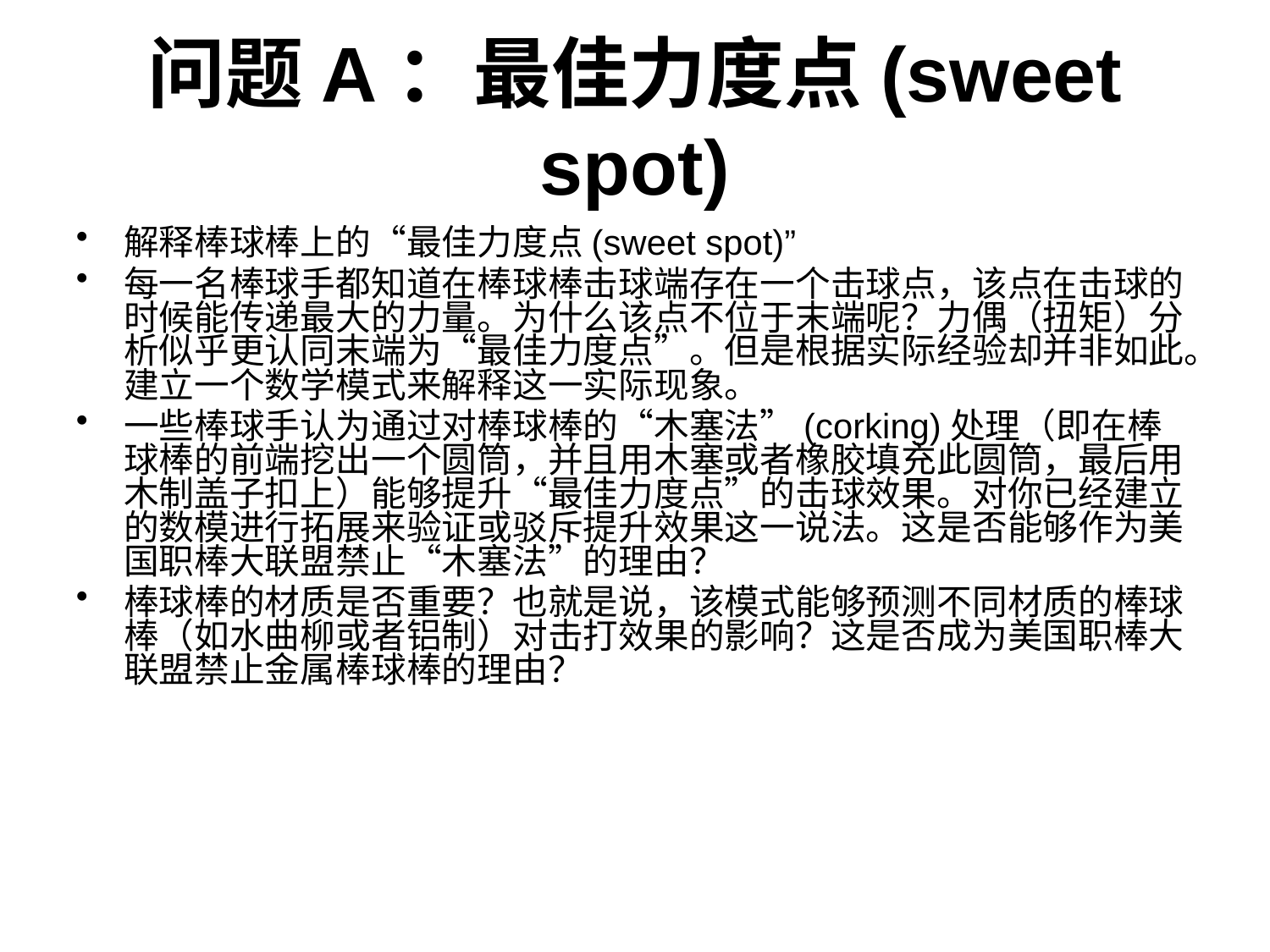

# 问题A：最佳力度点(sweet spot)
解释棒球棒上的“最佳力度点(sweet spot)”
每一名棒球手都知道在棒球棒击球端存在一个击球点，该点在击球的时候能传递最大的力量。为什么该点不位于末端呢？力偶（扭矩）分析似乎更认同末端为“最佳力度点”。但是根据实际经验却并非如此。建立一个数学模式来解释这一实际现象。
一些棒球手认为通过对棒球棒的“木塞法”(corking)处理（即在棒球棒的前端挖出一个圆筒，并且用木塞或者橡胶填充此圆筒，最后用木制盖子扣上）能够提升“最佳力度点”的击球效果。对你已经建立的数模进行拓展来验证或驳斥提升效果这一说法。这是否能够作为美国职棒大联盟禁止“木塞法”的理由？
棒球棒的材质是否重要？也就是说，该模式能够预测不同材质的棒球棒（如水曲柳或者铝制）对击打效果的影响？这是否成为美国职棒大联盟禁止金属棒球棒的理由？